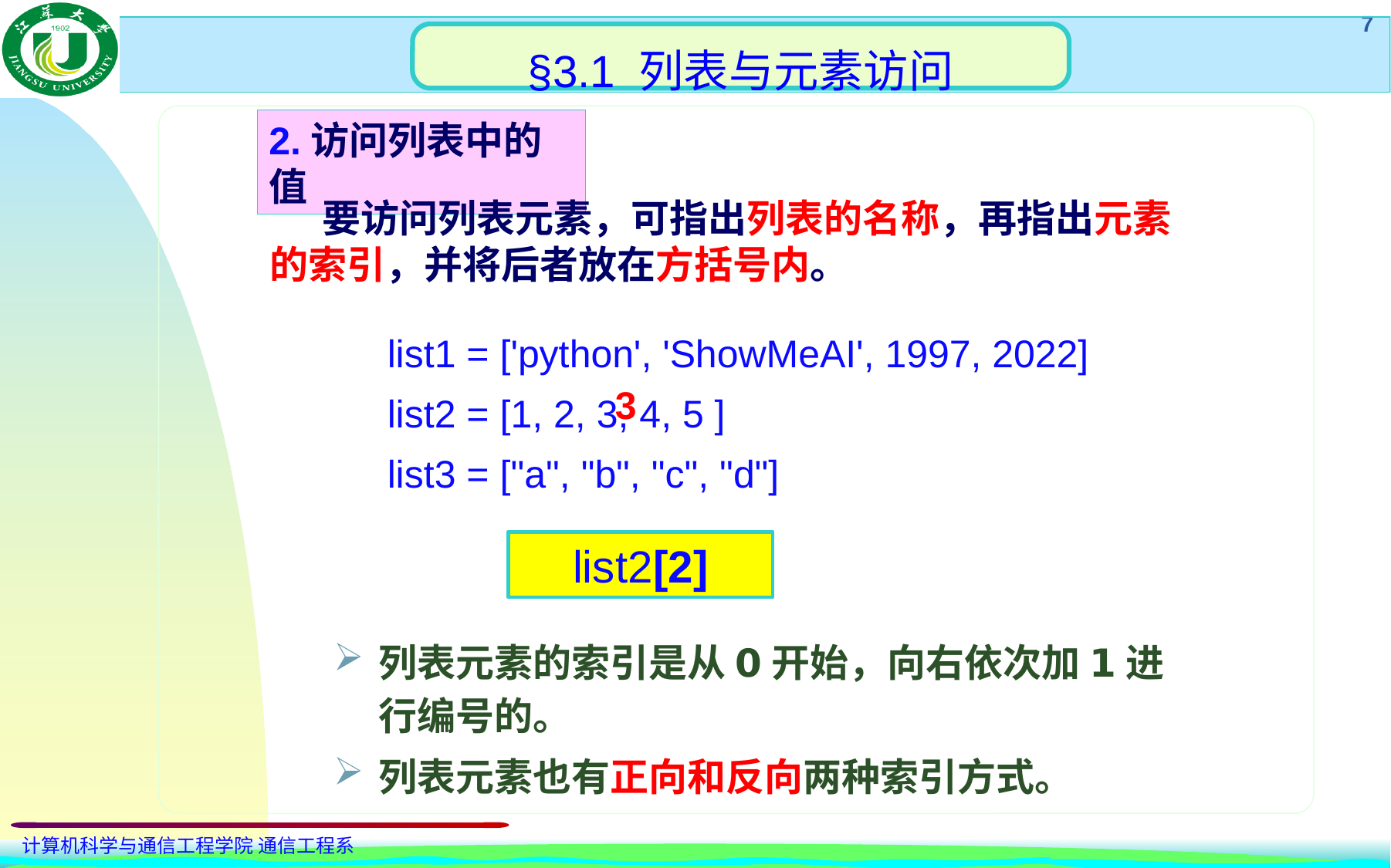

§3.1 列表与元素访问
2.访问列表中的值
     要访问列表元素，可指出列表的名称，再指出元素的索引，并将后者放在方括号内。
list1 = ['python', 'ShowMeAI', 1997, 2022]
list2 = [1, 2, 3, 4, 5 ]
list3 = ["a", "b", "c", "d"]
3
list2[2]
列表元素的索引是从0开始，向右依次加1进行编号的。
列表元素也有正向和反向两种索引方式。